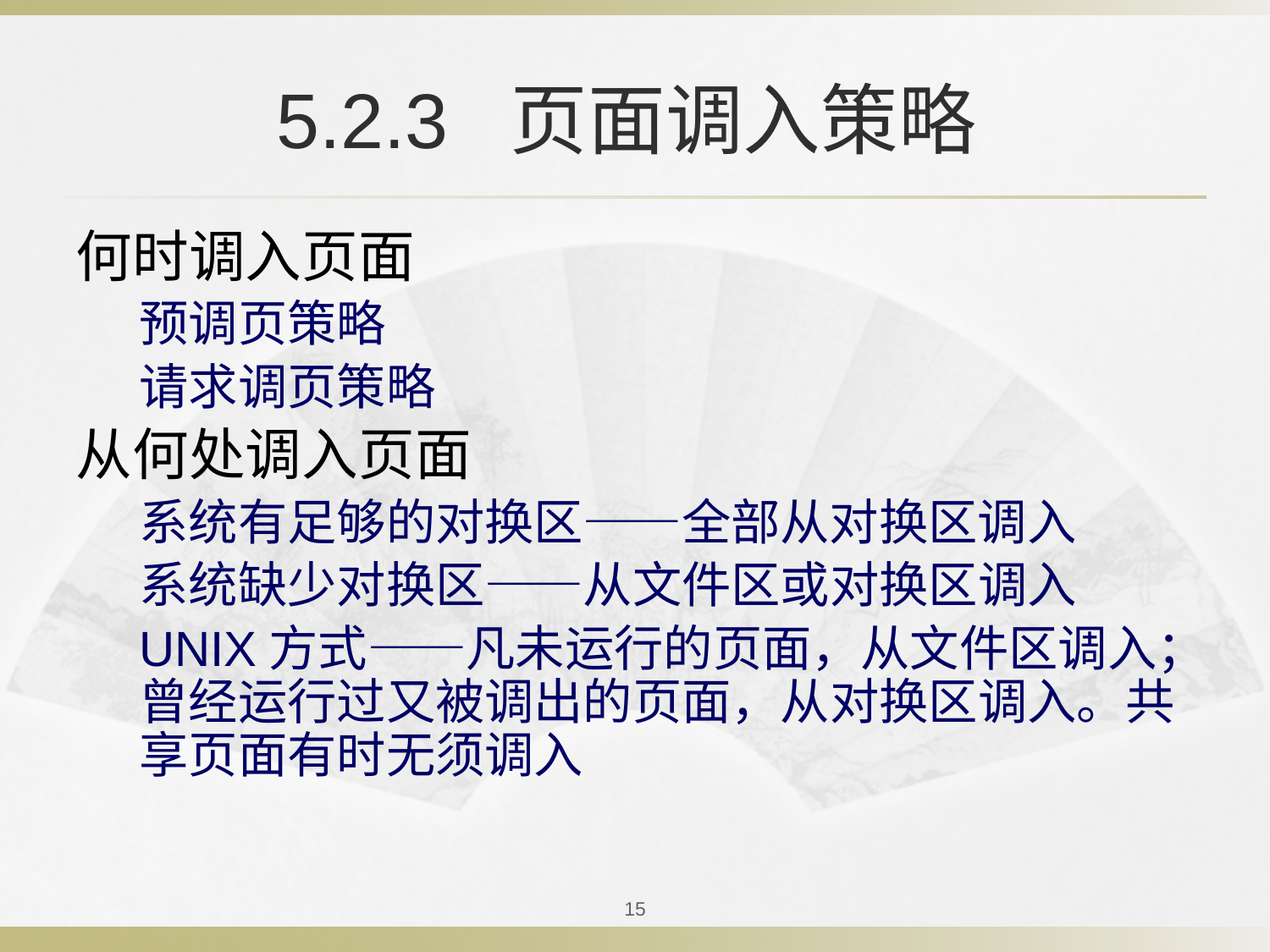

# 5.2.3  页面调入策略
何时调入页面
预调页策略
请求调页策略
从何处调入页面
系统有足够的对换区——全部从对换区调入
系统缺少对换区——从文件区或对换区调入
UNIX方式——凡未运行的页面，从文件区调入；曾经运行过又被调出的页面，从对换区调入。共享页面有时无须调入
15